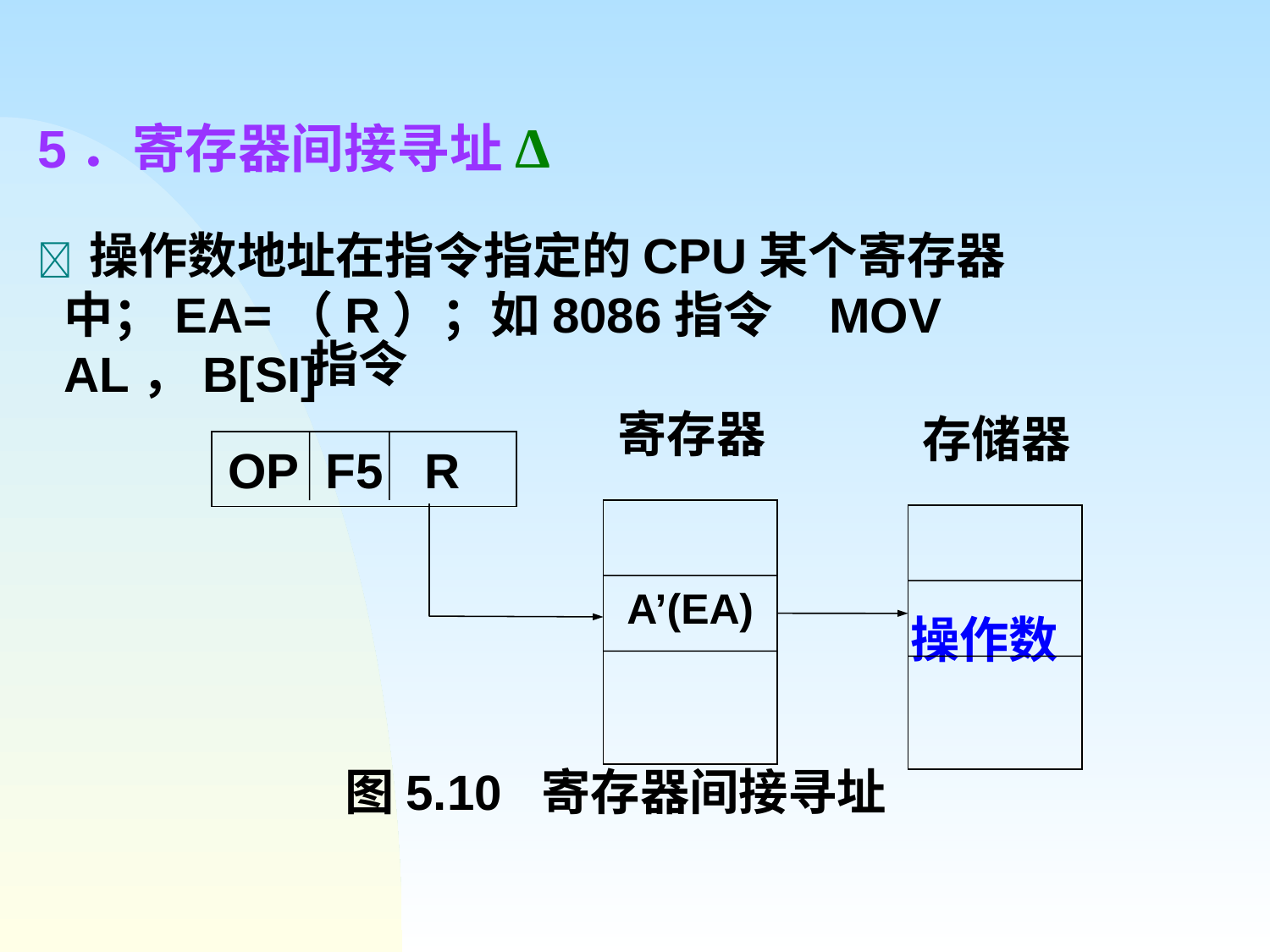

5．寄存器间接寻址Δ
• 操作数地址在指令指定的CPU某个寄存器中；EA=（R）；如8086指令    MOV AL，B[SI]
指令
寄存器
存储器

 OP  F5   R

A’(EA)

操作数

图5.10  寄存器间接寻址